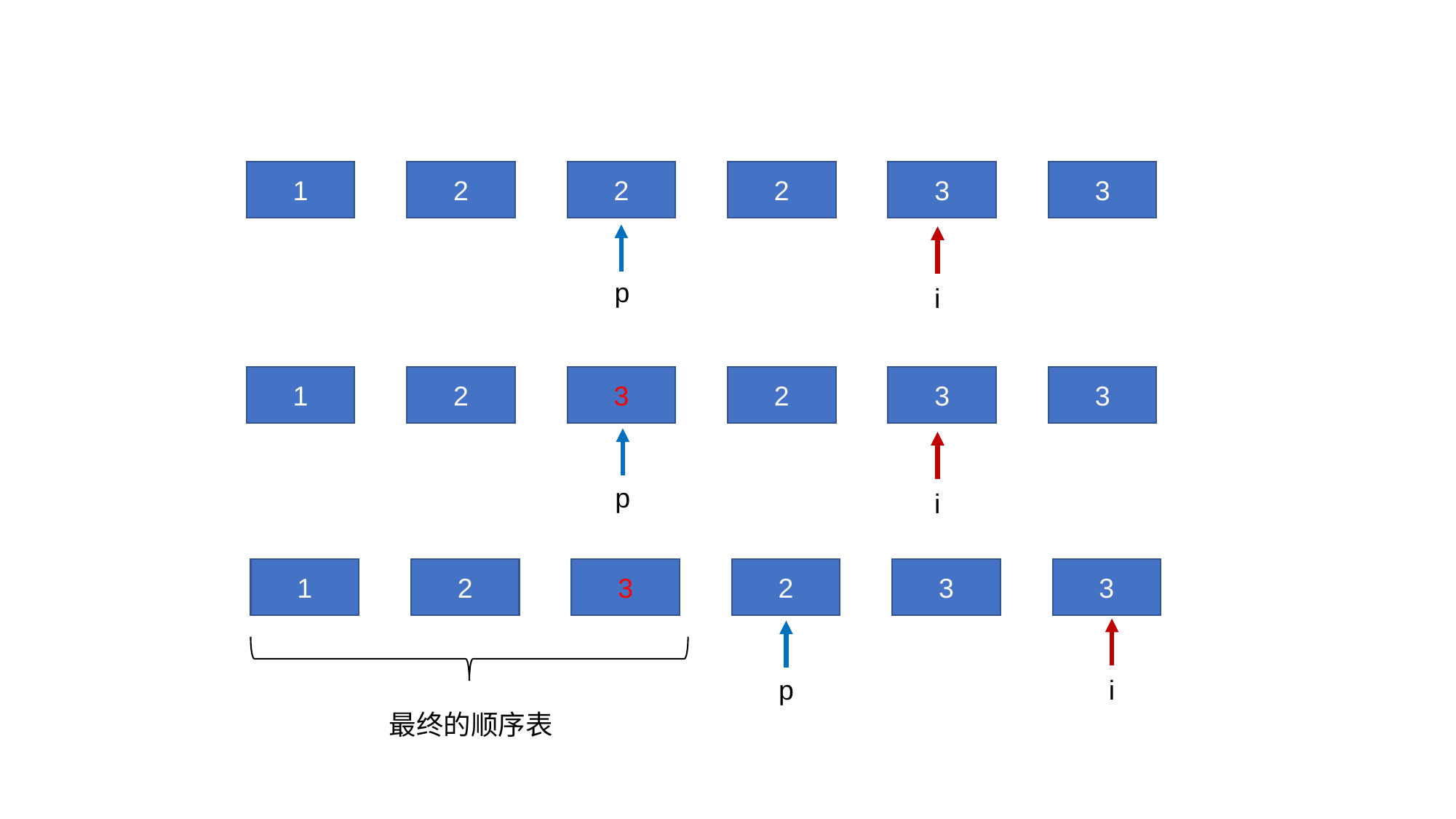

3
3
2
2
2
1
p
i
3
3
2
2
3
1

p
i
3
3
2
2
3
1
p
i
最终的顺序表